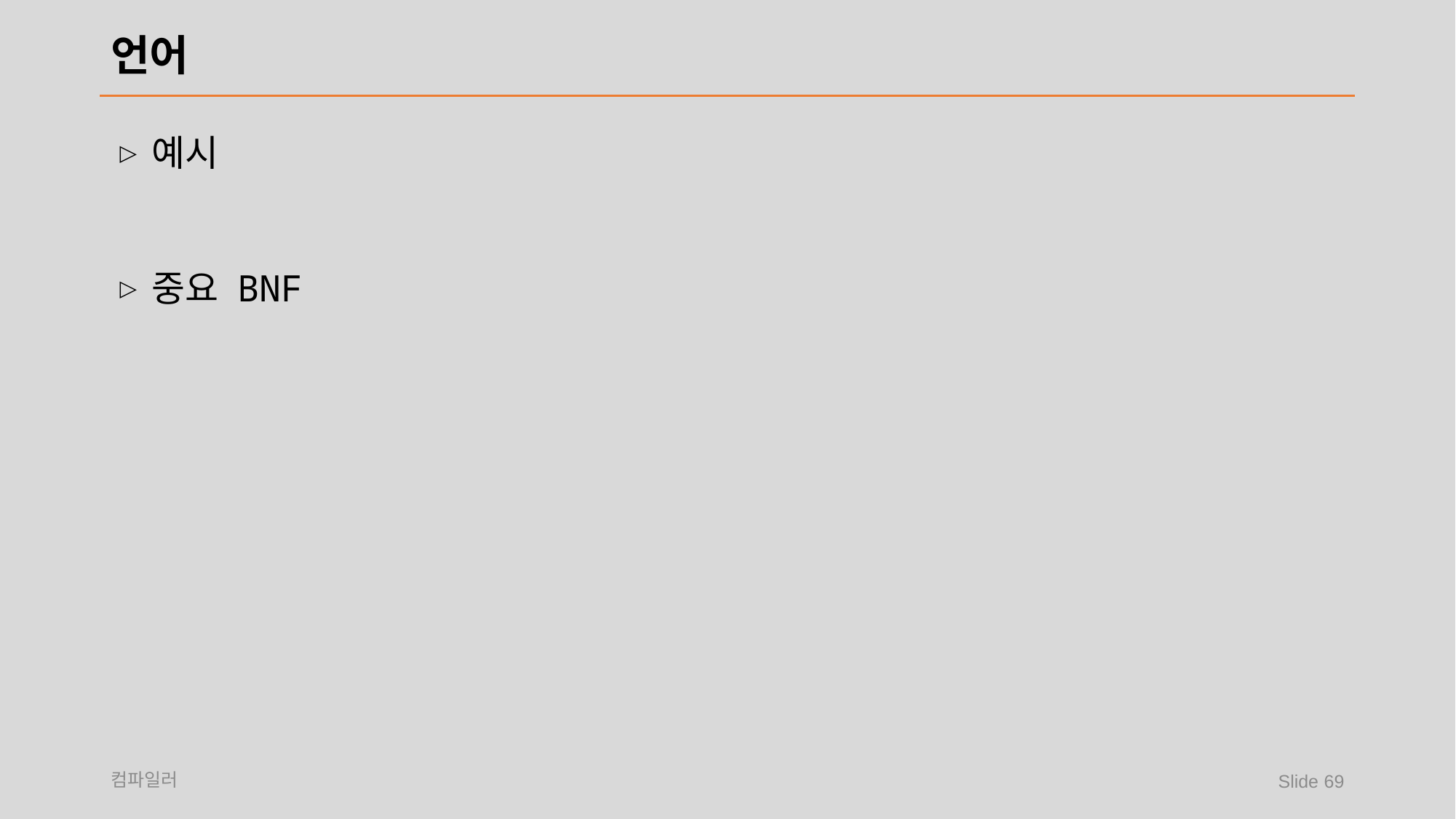

# 언어
예시

중요 BNF
컴파일러
Slide 69